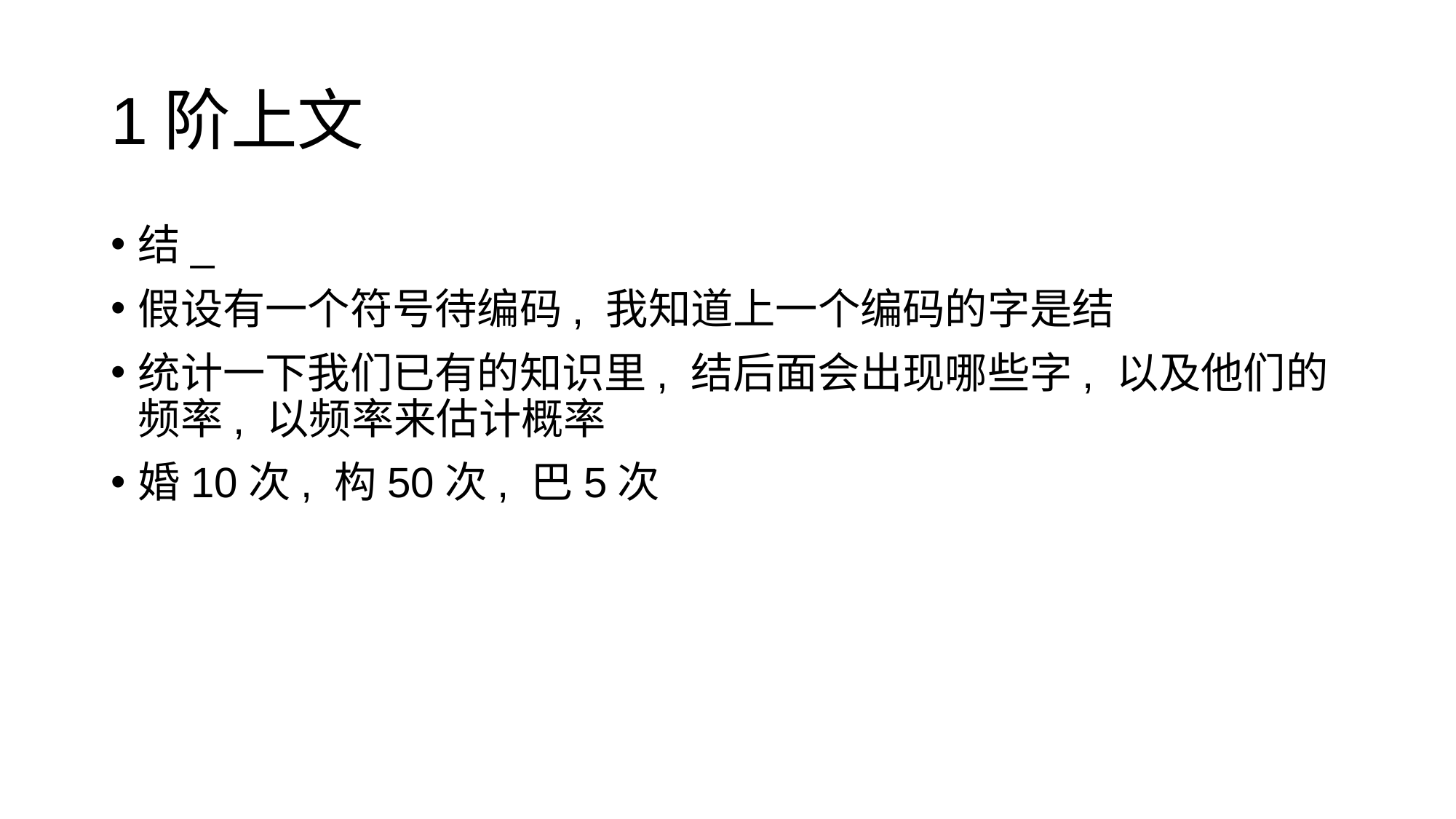

# 1阶上文
结_
假设有一个符号待编码, 我知道上一个编码的字是结
统计一下我们已有的知识里, 结后面会出现哪些字, 以及他们的频率, 以频率来估计概率
婚10次, 构50次, 巴5次